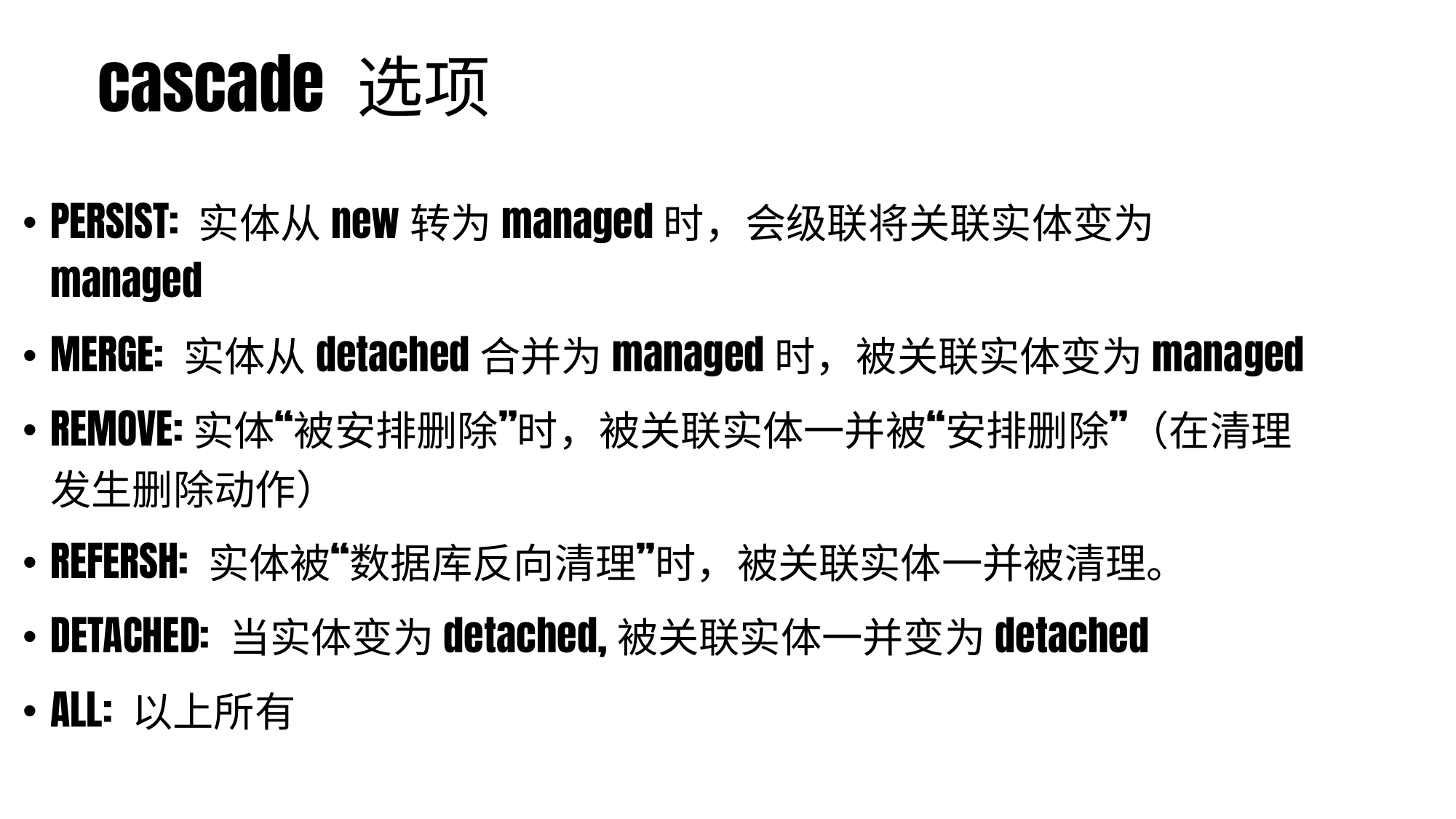

# cascade 选项
PERSIST: 实体从new转为managed时，会级联将关联实体变为managed
MERGE: 实体从detached合并为managed时，被关联实体变为managed
REMOVE:实体“被安排删除”时，被关联实体一并被“安排删除”（在清理发生删除动作）
REFERSH: 实体被“数据库反向清理”时，被关联实体一并被清理。
DETACHED: 当实体变为detached,被关联实体一并变为detached
ALL: 以上所有
25